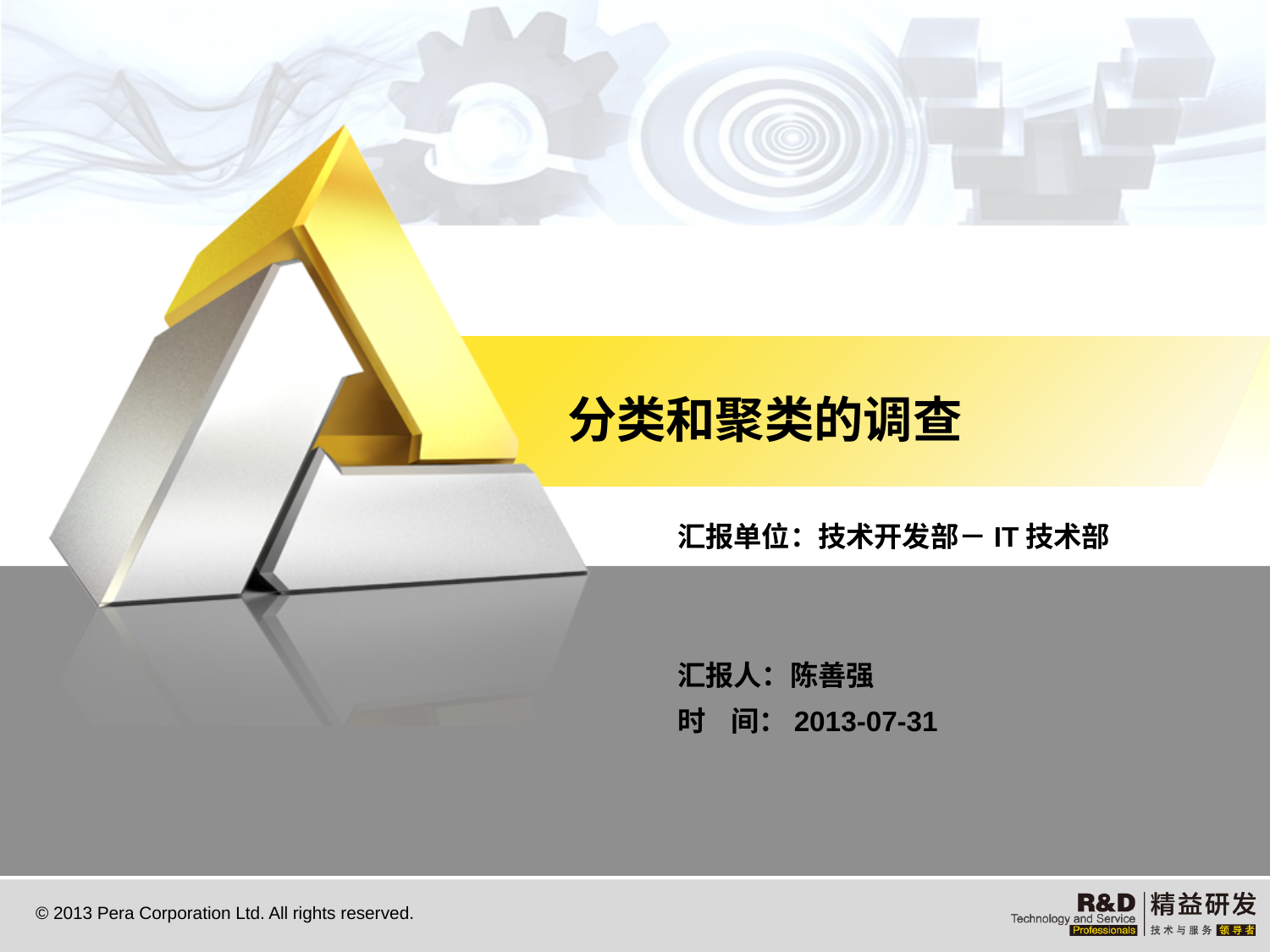

格式要求：
标题字体为黑体，字号28.
副标题字体为黑体，字号16.
如字数过长可适当缩小字体。
# 分类和聚类的调查
汇报单位：技术开发部－IT技术部

汇报人：陈善强
时    间：2013-07-31